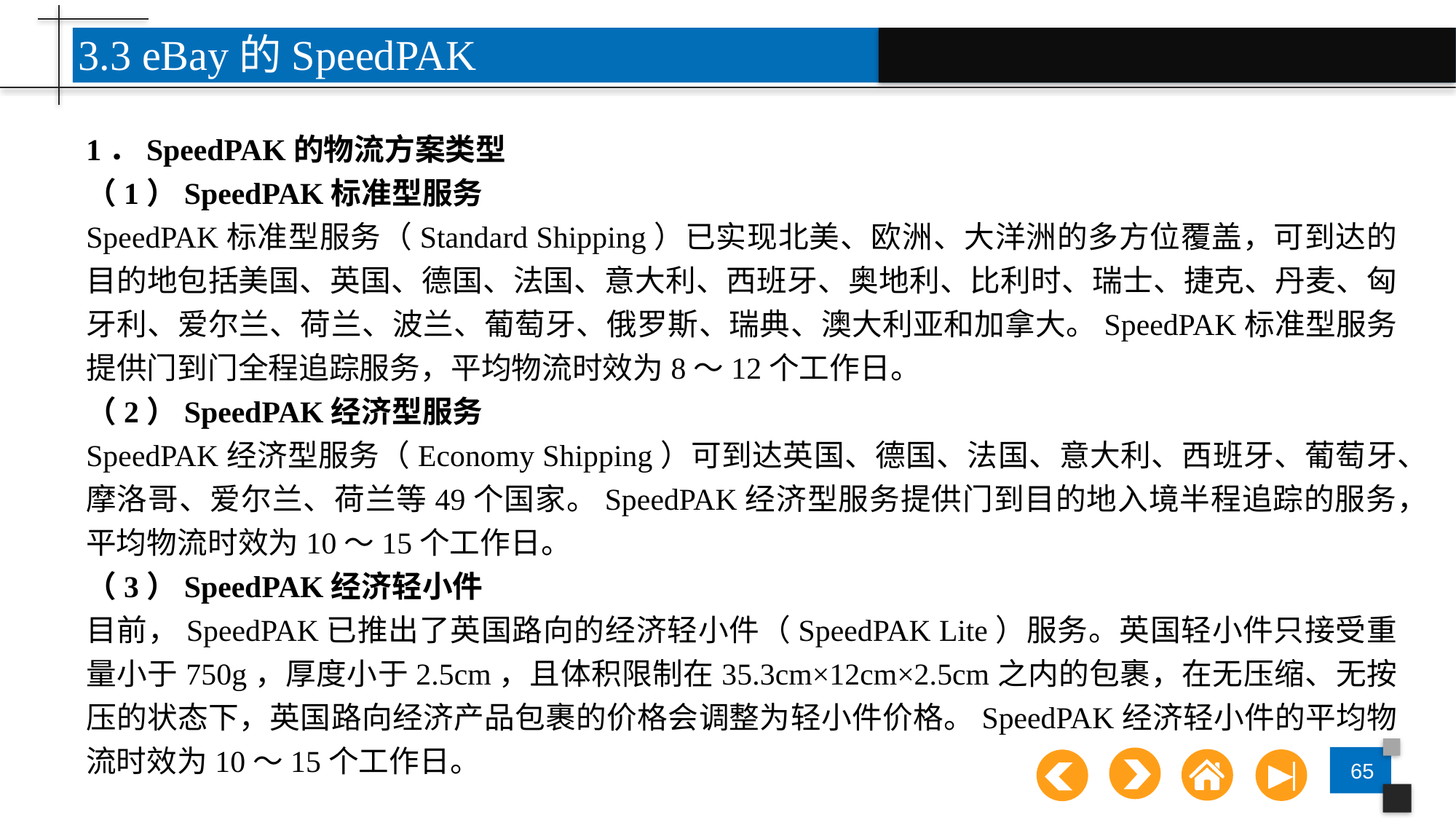

3.3 eBay的SpeedPAK
1．SpeedPAK的物流方案类型
（1）SpeedPAK标准型服务
SpeedPAK标准型服务（Standard Shipping）已实现北美、欧洲、大洋洲的多方位覆盖，可到达的目的地包括美国、英国、德国、法国、意大利、西班牙、奥地利、比利时、瑞士、捷克、丹麦、匈牙利、爱尔兰、荷兰、波兰、葡萄牙、俄罗斯、瑞典、澳大利亚和加拿大。SpeedPAK标准型服务提供门到门全程追踪服务，平均物流时效为8～12个工作日。
（2）SpeedPAK经济型服务
SpeedPAK经济型服务（Economy Shipping）可到达英国、德国、法国、意大利、西班牙、葡萄牙、摩洛哥、爱尔兰、荷兰等49个国家。SpeedPAK经济型服务提供门到目的地入境半程追踪的服务，平均物流时效为10～15个工作日。
（3）SpeedPAK经济轻小件
目前，SpeedPAK已推出了英国路向的经济轻小件（SpeedPAK Lite）服务。英国轻小件只接受重量小于750g，厚度小于2.5cm，且体积限制在35.3cm×12cm×2.5cm之内的包裹，在无压缩、无按压的状态下，英国路向经济产品包裹的价格会调整为轻小件价格。SpeedPAK经济轻小件的平均物流时效为10～15个工作日。
点击添加文本
点击添加文本
点击添加文本
点击添加文本